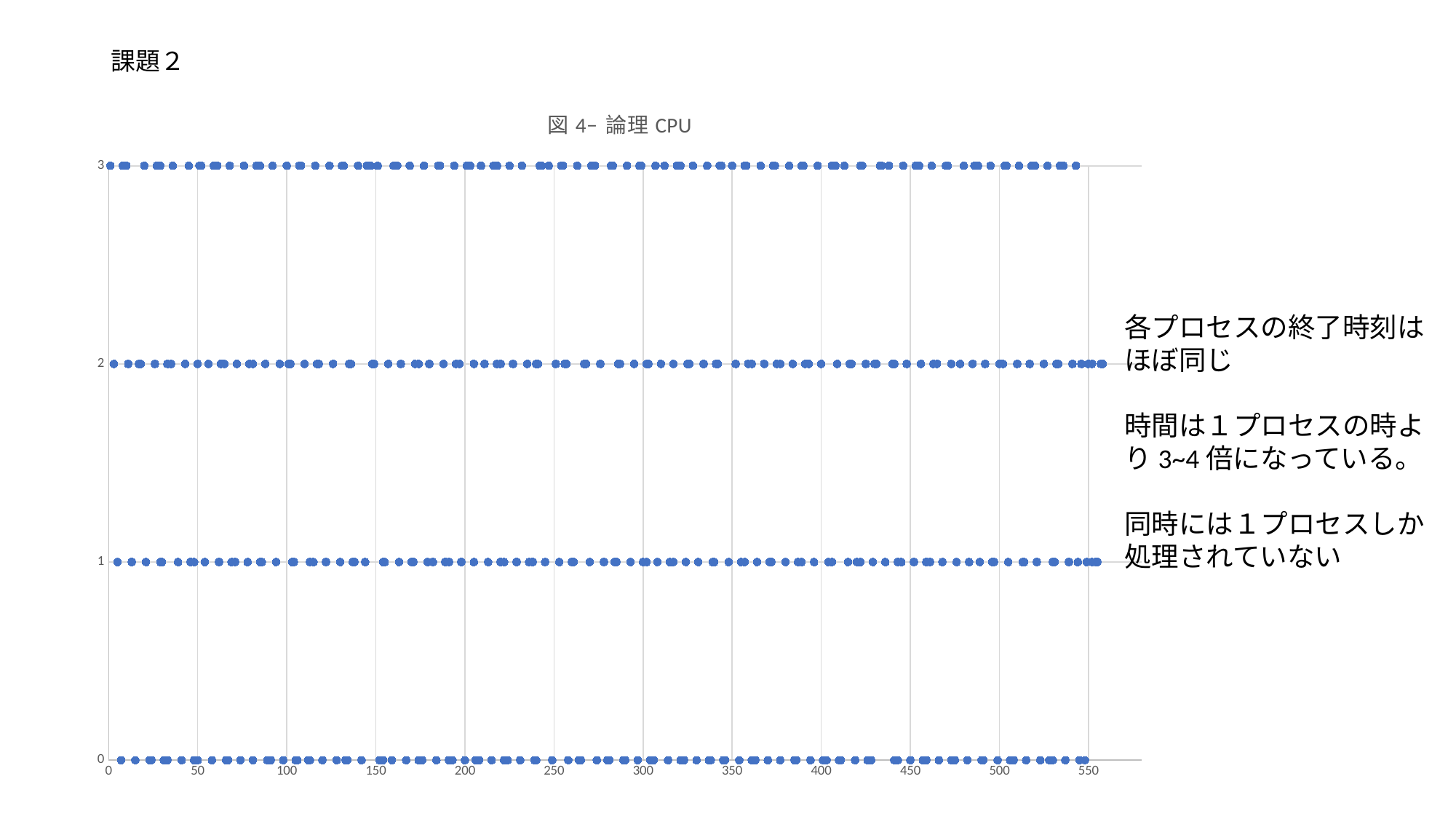

# 課題２

### Chart: 図4− 論理CPU

| Category |  |
|---|---|
各プロセスの終了時刻はほぼ同じ

時間は１プロセスの時より3~4倍になっている。

同時には１プロセスしか処理されていない